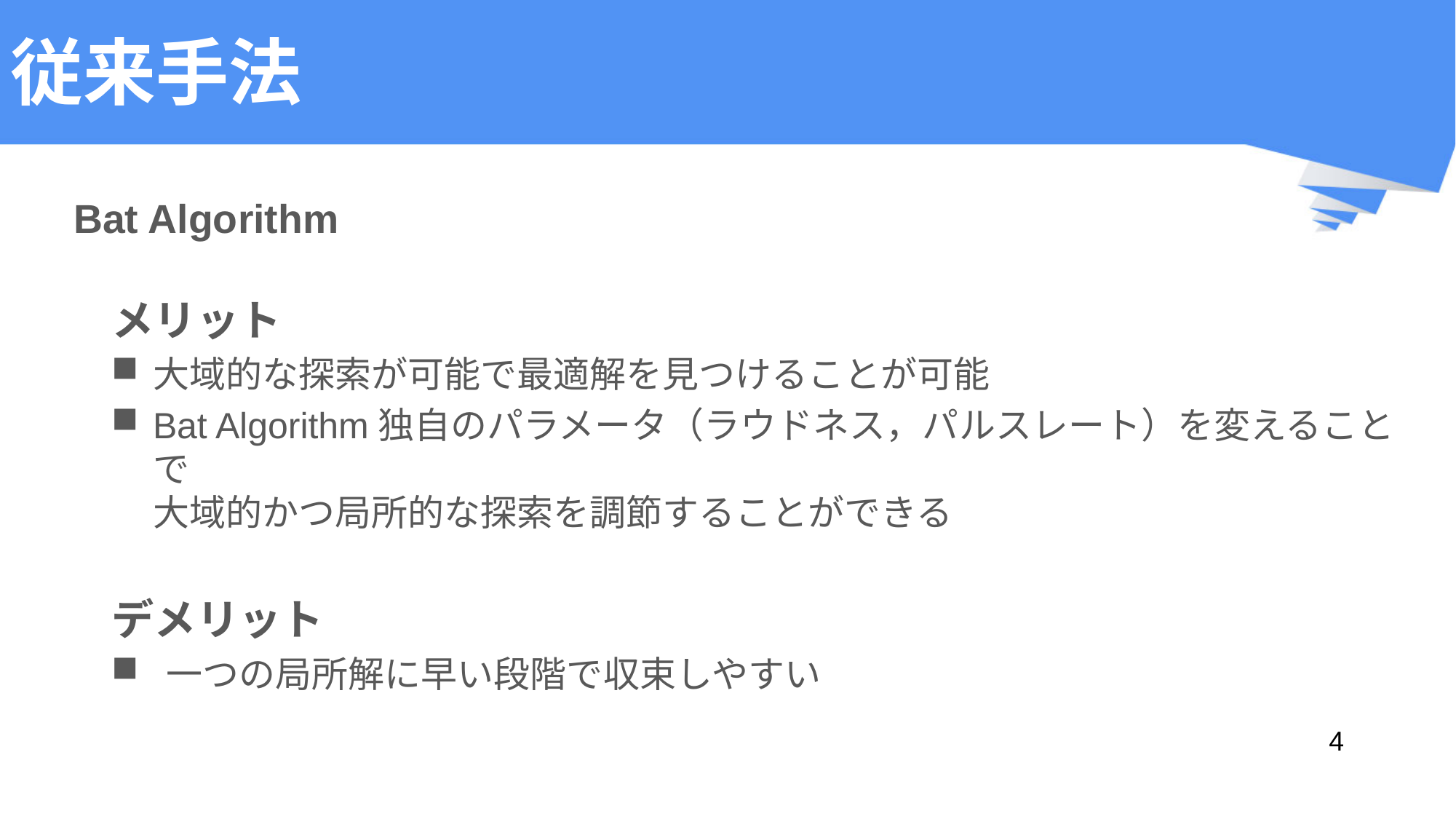

# 従来手法
Bat Algorithm
メリット
大域的な探索が可能で最適解を見つけることが可能
Bat Algorithm独自のパラメータ（ラウドネス，パルスレート）を変えることで
大域的かつ局所的な探索を調節することができる

デメリット
一つの局所解に早い段階で収束しやすい
4